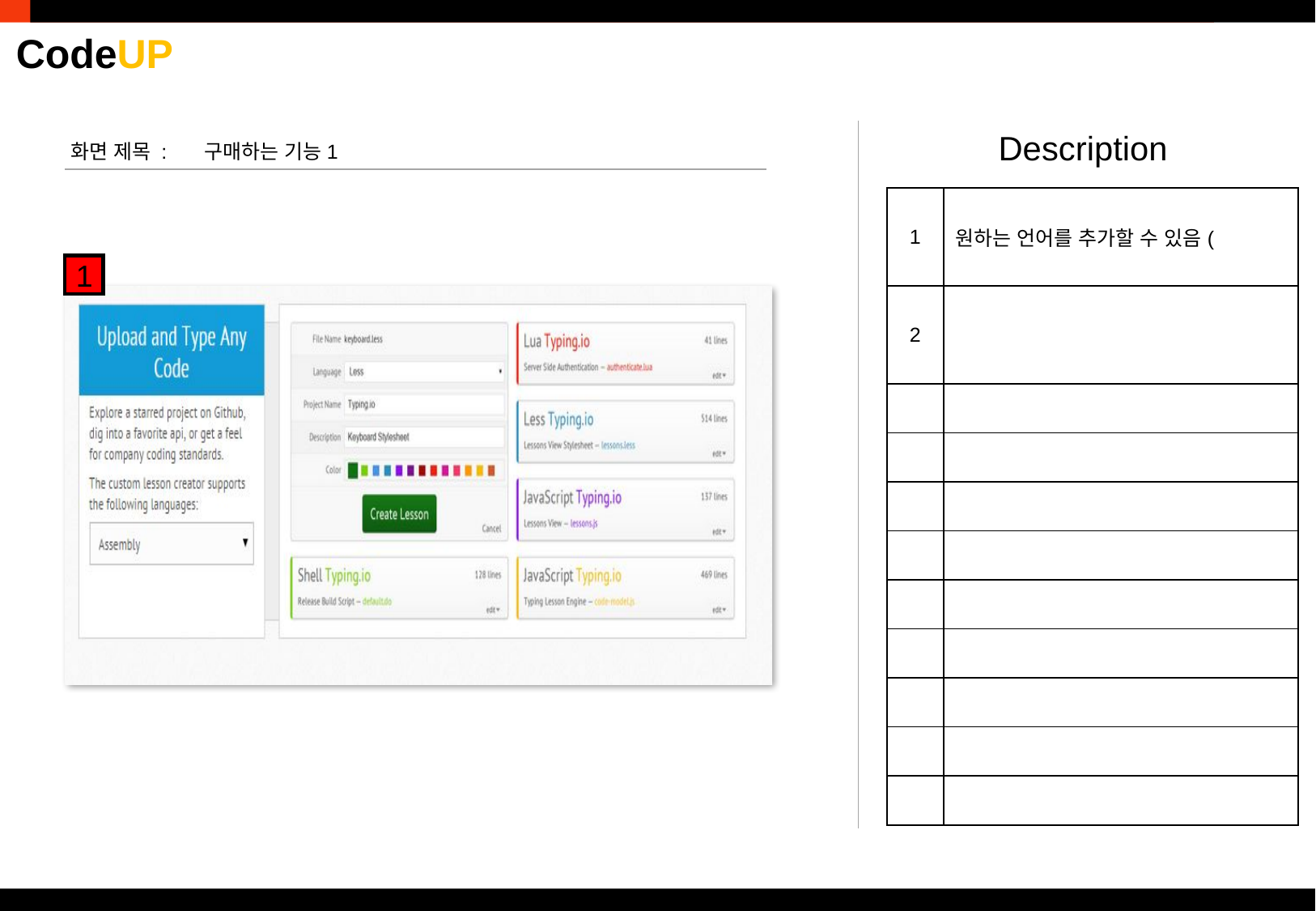

Description
화면 제목 :
구매하는 기능1
| 1 | 원하는 언어를 추가할 수 있음( |
| --- | --- |
| 2 |  |
|  |  |
|  |  |
|  |  |
|  |  |
|  |  |
|  |  |
|  |  |
|  |  |
|  |  |
1